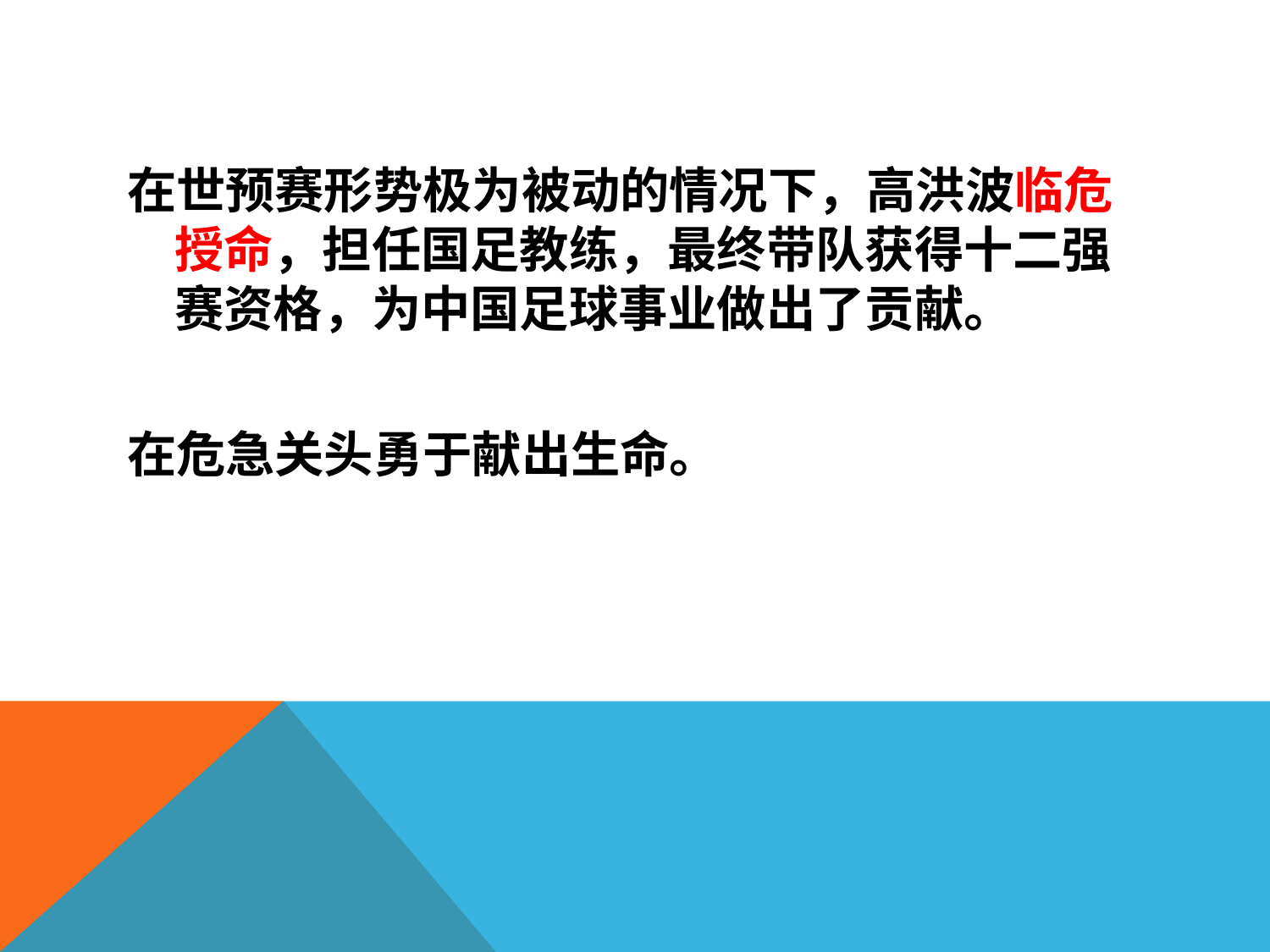

#
在世预赛形势极为被动的情况下，高洪波临危授命，担任国足教练，最终带队获得十二强赛资格，为中国足球事业做出了贡献。

在危急关头勇于献出生命。